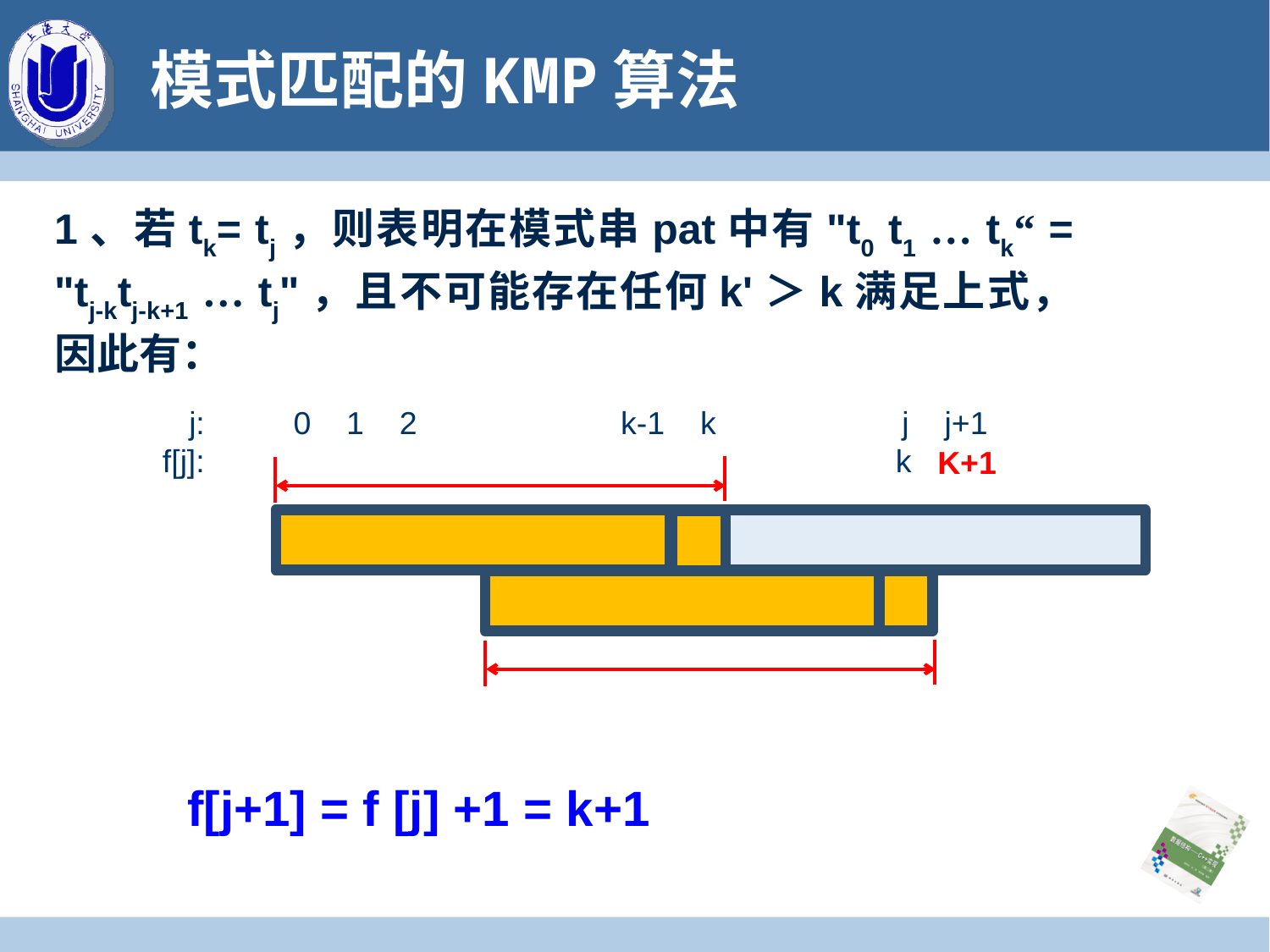

# 模式匹配的KMP算法
1、若tk= tj，则表明在模式串pat中有"t0 t1 … tk“ = "tj-ktj-k+1 … tj"，且不可能存在任何k'＞k满足上式，因此有：

   j:          0    1    2                       k-1    k                     j    j+1
f[j]:                                                                              k
K+1

f[j+1] = f [j] +1 = k+1